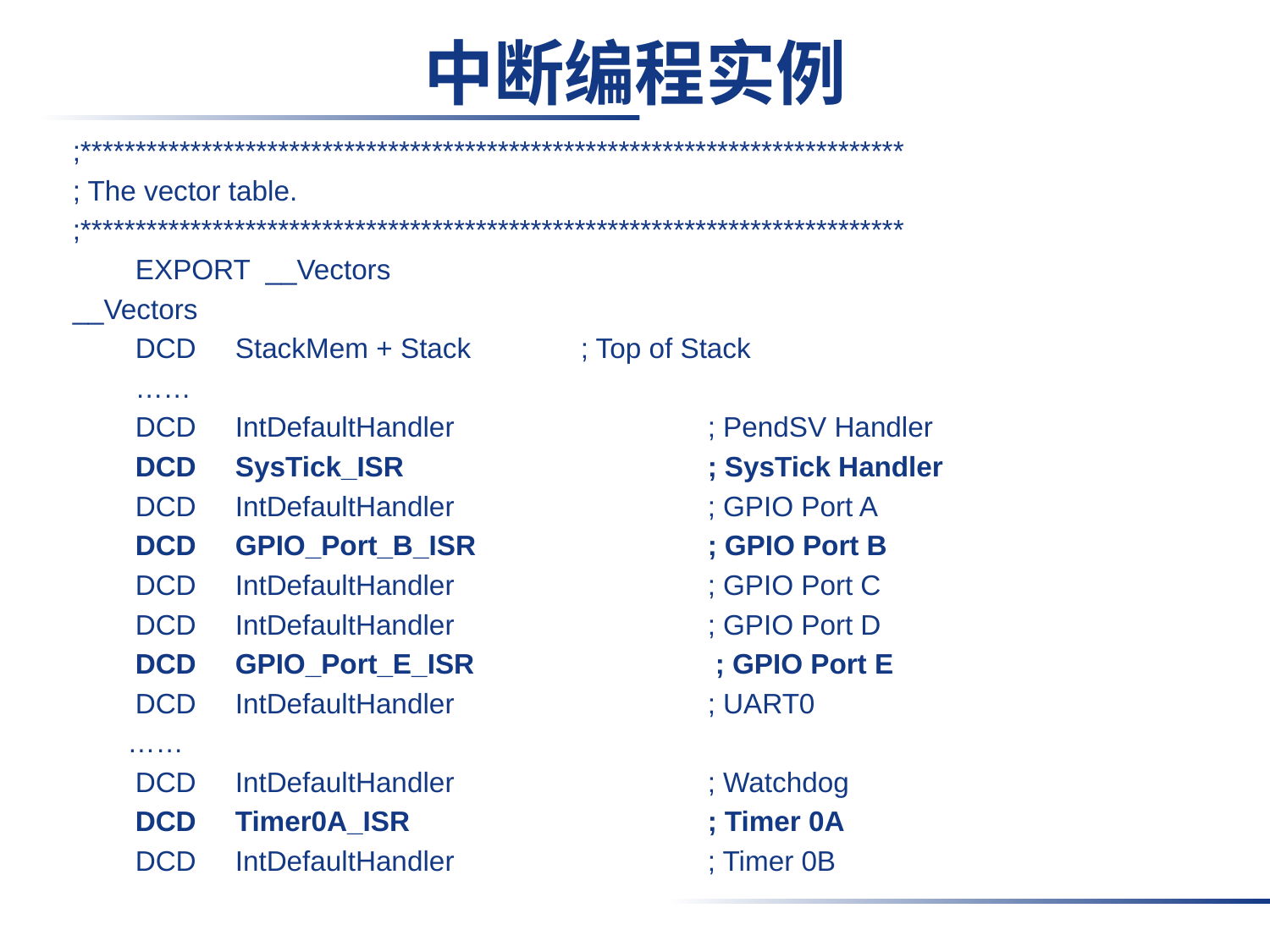

# 中断编程实例
;***************************************************************************
; The vector table.
;***************************************************************************
        EXPORT  __Vectors
__Vectors
        DCD     StackMem + Stack            	; Top of Stack
        ……
        DCD     IntDefaultHandler           		; PendSV Handler
        DCD     SysTick_ISR           		; SysTick Handler
        DCD     IntDefaultHandler          		; GPIO Port A
        DCD     GPIO_Port_B_ISR           		; GPIO Port B
        DCD     IntDefaultHandler           		; GPIO Port C
        DCD     IntDefaultHandler           		; GPIO Port D
        DCD     GPIO_Port_E_ISR		 ; GPIO Port E
        DCD     IntDefaultHandler           		; UART0
       ……
        DCD     IntDefaultHandler           		; Watchdog
        DCD     Timer0A_ISR           		; Timer 0A
        DCD     IntDefaultHandler           		; Timer 0B